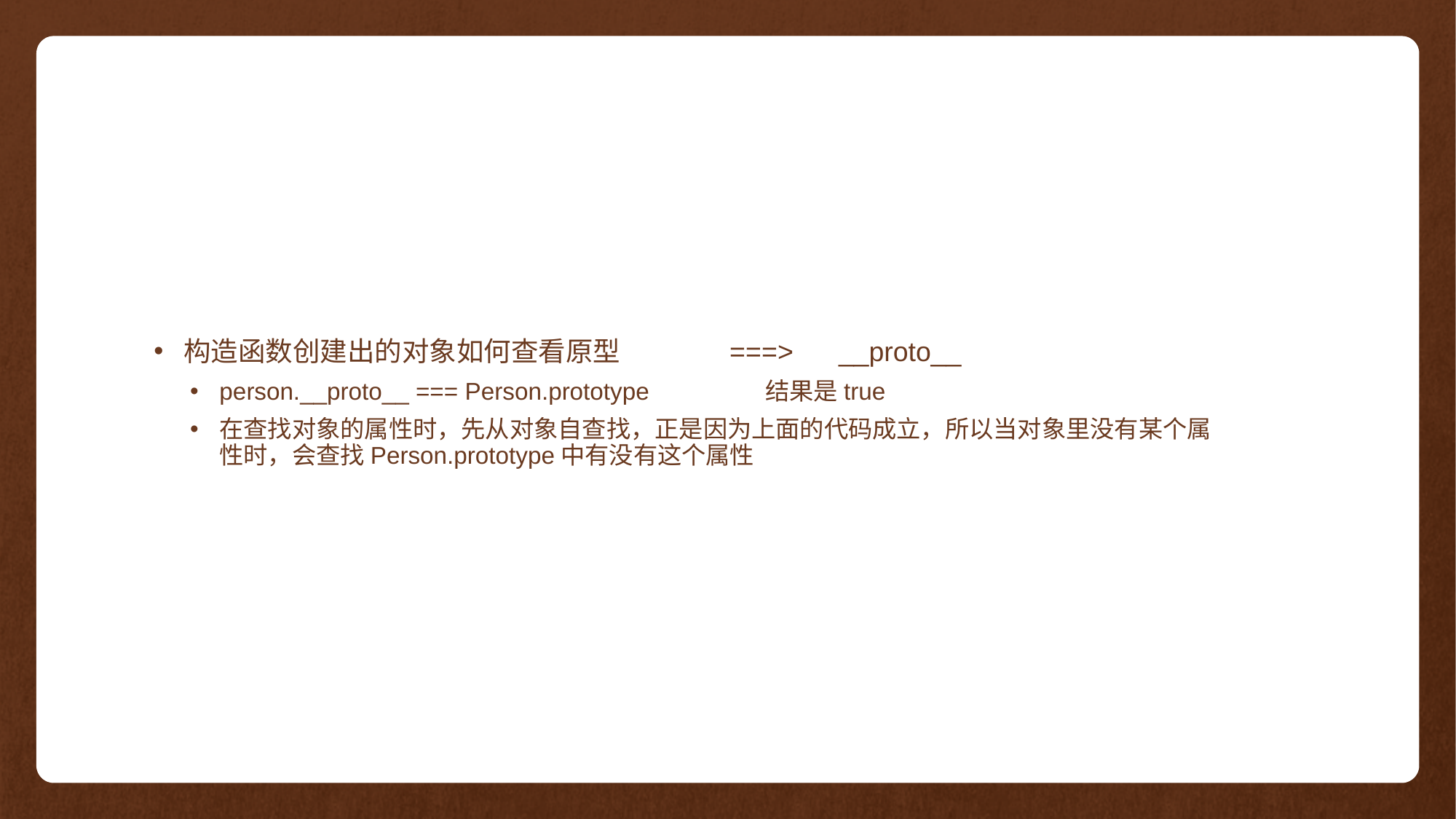

构造函数创建出的对象如何查看原型	===>	__proto__
person.__proto__ === Person.prototype    	结果是true
在查找对象的属性时，先从对象自查找，正是因为上面的代码成立，所以当对象里没有某个属性时，会查找Person.prototype中有没有这个属性